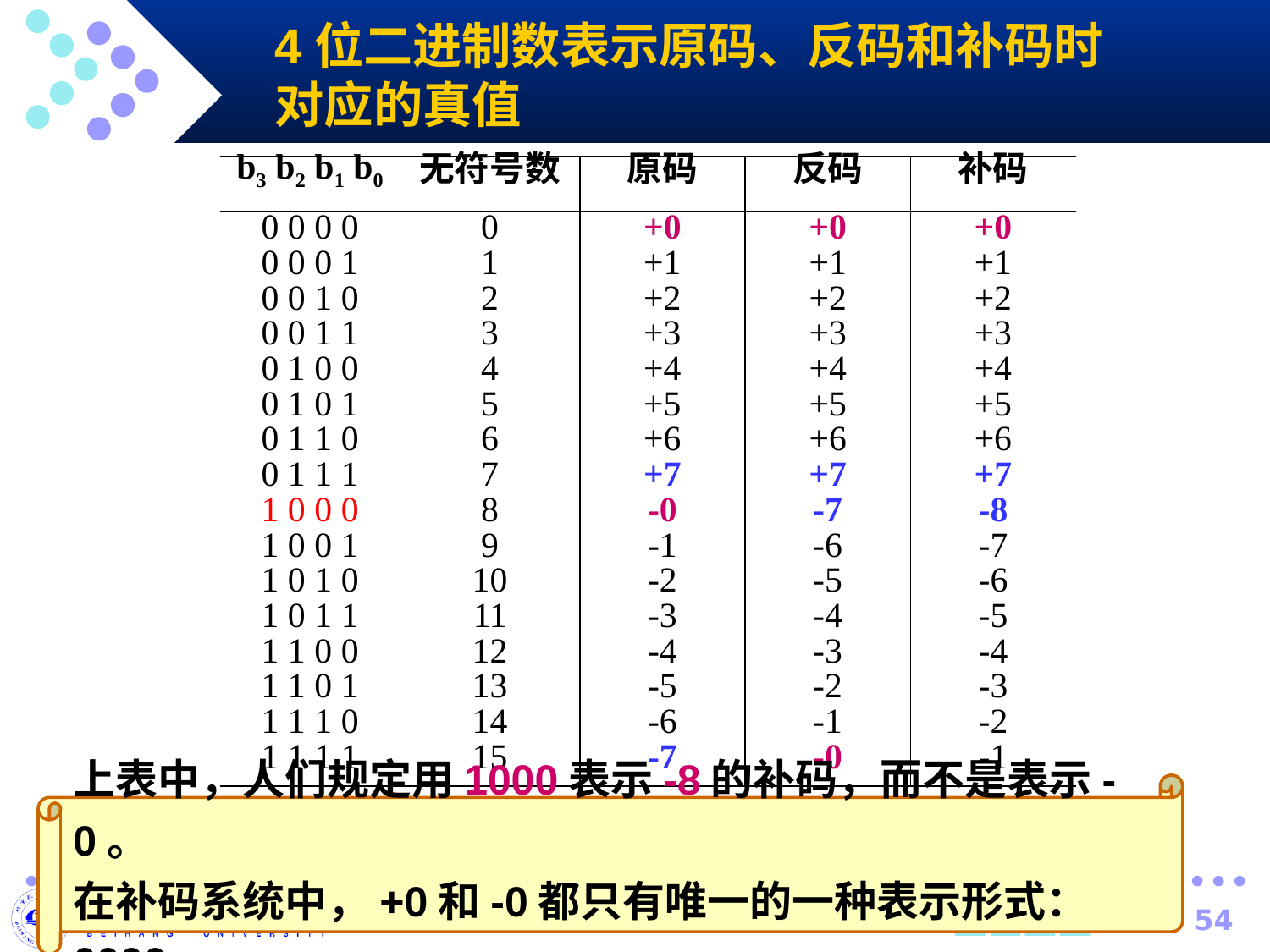

# 4位二进制数表示原码、反码和补码时对应的真值
| b3 b2 b1 b0 | 无符号数 | 原码 | 反码 | 补码 |
| --- | --- | --- | --- | --- |
| 0 0 0 0 0 0 0 1 0 0 1 0 0 0 1 1 0 1 0 0 0 1 0 1 0 1 1 0 0 1 1 1 1 0 0 0 1 0 0 1 1 0 1 0 1 0 1 1 1 1 0 0 1 1 0 1 1 1 1 0 1 1 1 1 | 0 1 2 3 4 5 6 7 8 9 10 11 12 13 14 15 | +0 +1 +2 +3 +4 +5 +6 +7 -0 -1 -2 -3 -4 -5 -6 -7 | +0 +1 +2 +3 +4 +5 +6 +7 -7 -6 -5 -4 -3 -2 -1 -0 | +0 +1 +2 +3 +4 +5 +6 +7 -8 -7 -6 -5 -4 -3 -2 -1 |
上表中，人们规定用1000表示-8的补码，而不是表示-0。
在补码系统中，+0和-0都只有唯一的一种表示形式：0000
54